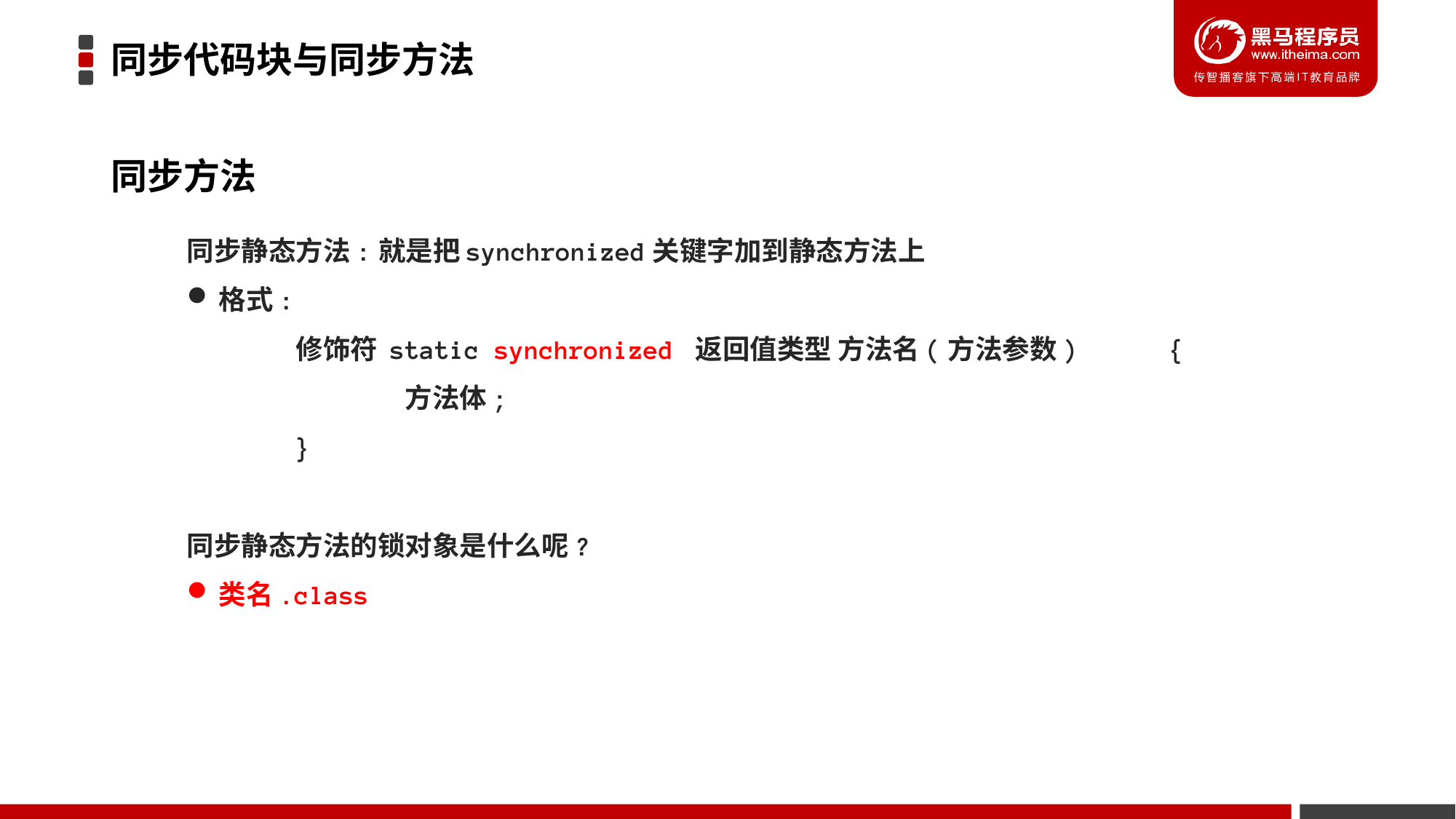

同步代码块与同步方法
同步方法
同步静态方法:就是把synchronized关键字加到静态方法上
格式:
	修饰符 static synchronized 返回值类型 方法名(方法参数) 	{
		方法体;
	}

同步静态方法的锁对象是什么呢?
类名.class